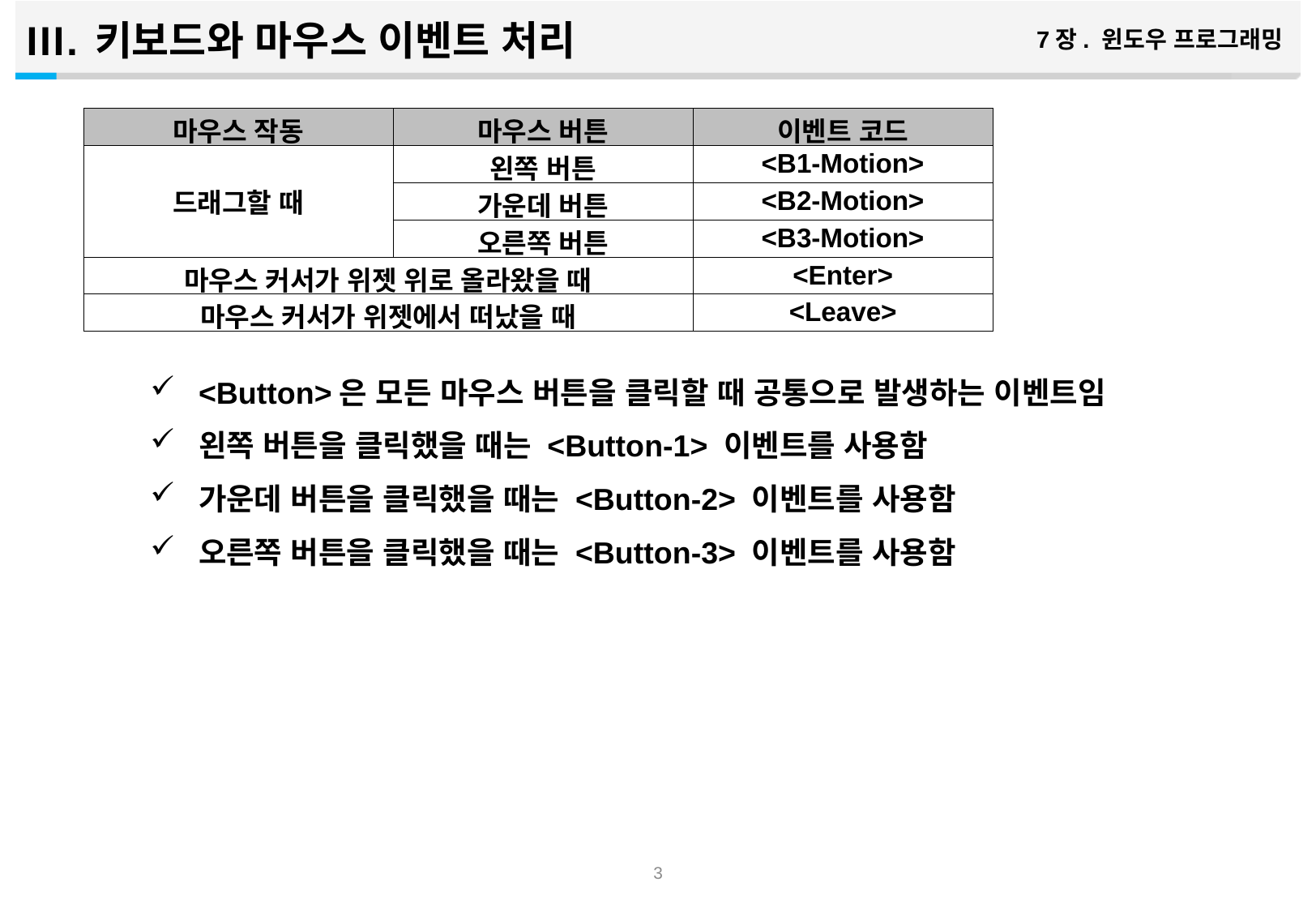

키보드와 마우스 이벤트 처리
7장. 윈도우 프로그래밍

<Button>은 모든 마우스 버튼을 클릭할 때 공통으로 발생하는 이벤트임
왼쪽 버튼을 클릭했을 때는 <Button-1> 이벤트를 사용함
가운데 버튼을 클릭했을 때는 <Button-2> 이벤트를 사용함
오른쪽 버튼을 클릭했을 때는 <Button-3> 이벤트를 사용함

| 마우스 작동 | 마우스 버튼 | 이벤트 코드 |
| --- | --- | --- |
| 드래그할 때 | 왼쪽 버튼 | <B1-Motion> |
|  | 가운데 버튼 | <B2-Motion> |
|  | 오른쪽 버튼 | <B3-Motion> |
| 마우스 커서가 위젯 위로 올라왔을 때 |  | <Enter> |
| 마우스 커서가 위젯에서 떠났을 때 |  | <Leave> |
3